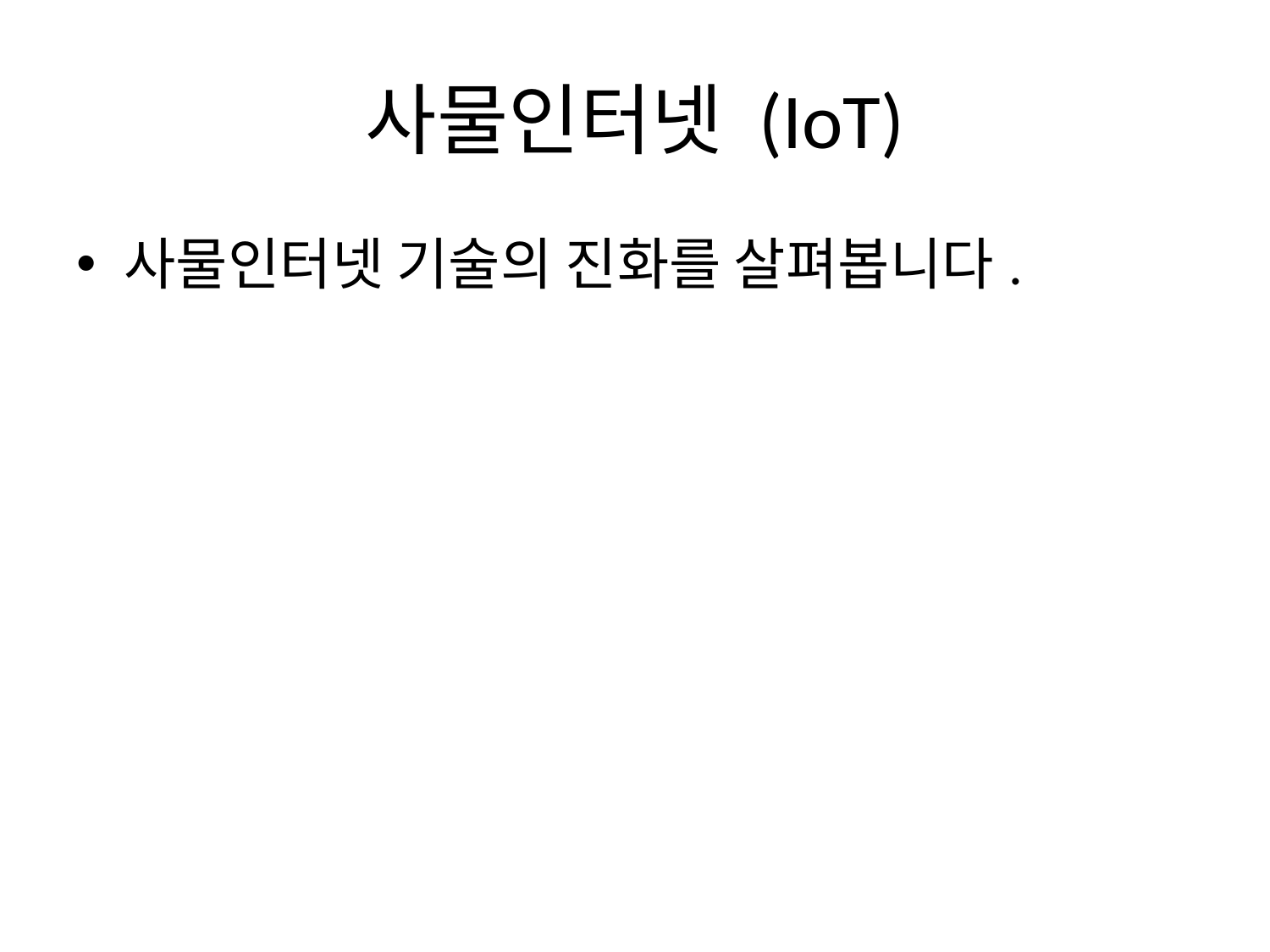

# 사물인터넷 (IoT)
사물인터넷 기술의 진화를 살펴봅니다.